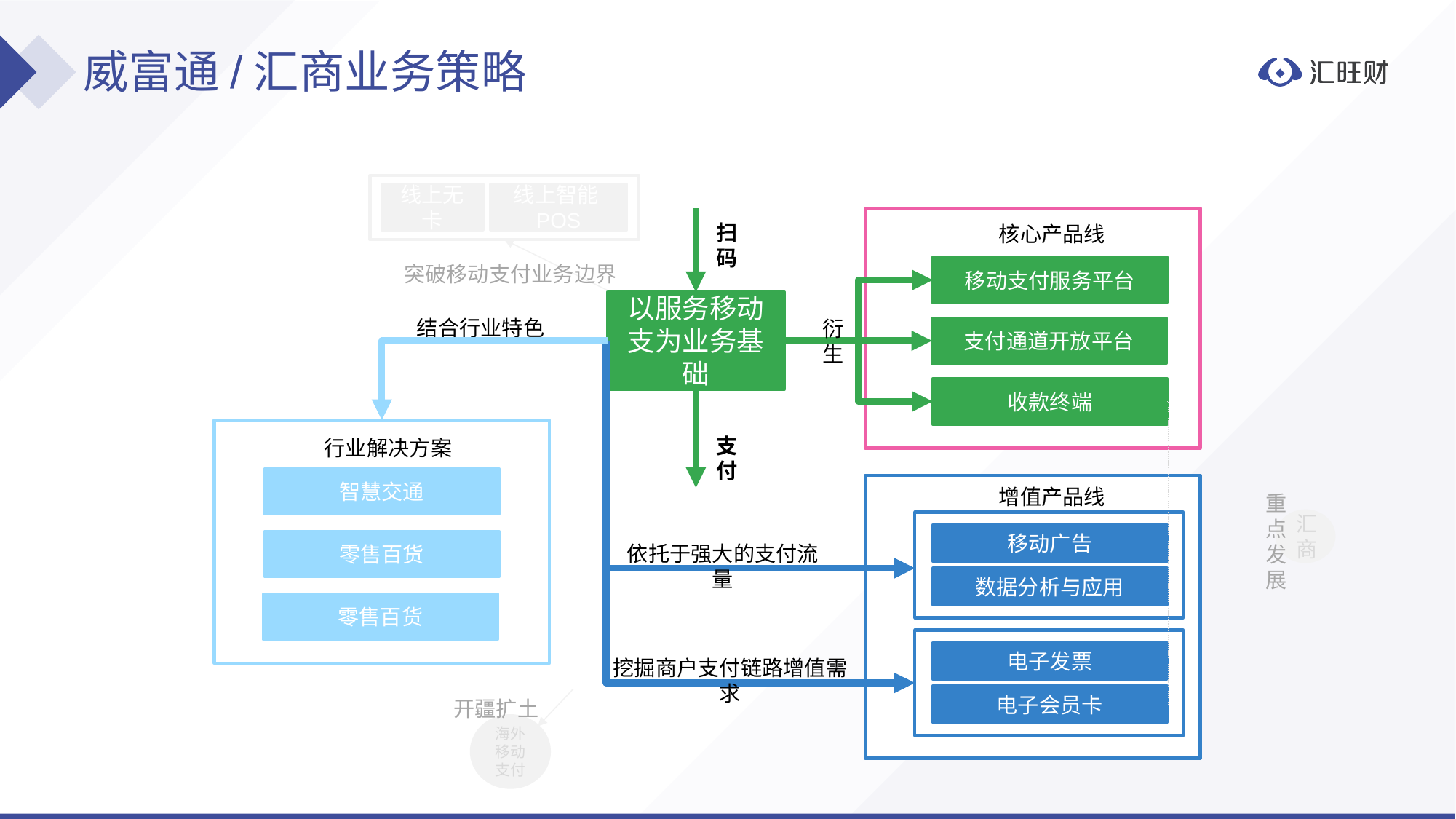

威富通/汇商业务策略

线上无卡
线上智能POS

扫码
核心产品线
突破移动支付业务边界
移动支付服务平台
以服务移动支为业务基础
结合行业特色
衍生
支付通道开放平台
收款终端

支付
行业解决方案
智慧交通

增值产品线
重
点
发
展
汇商

移动广告
零售百货
依托于强大的支付流量
数据分析与应用
零售百货

电子发票
挖掘商户支付链路增值需求
电子会员卡
开疆扩土
海外
移动支付